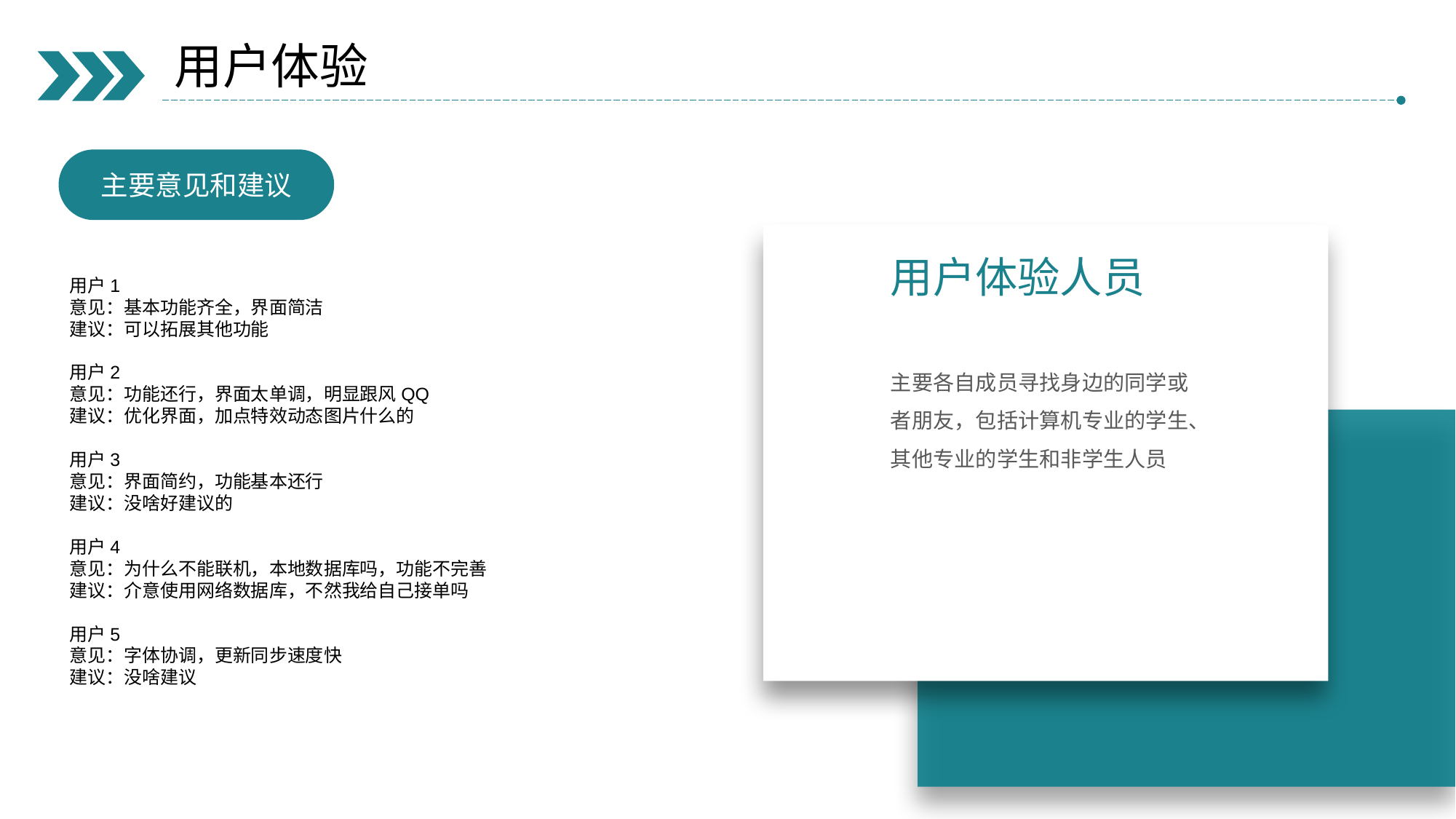

用户体验

主要意见和建议

用户体验人员
用户1
意见：基本功能齐全，界面简洁
建议：可以拓展其他功能

用户2
意见：功能还行，界面太单调，明显跟风QQ
建议：优化界面，加点特效动态图片什么的

用户3
意见：界面简约，功能基本还行
建议：没啥好建议的

用户4
意见：为什么不能联机，本地数据库吗，功能不完善
建议：介意使用网络数据库，不然我给自己接单吗

用户5
意见：字体协调，更新同步速度快
建议：没啥建议
主要各自成员寻找身边的同学或者朋友，包括计算机专业的学生、其他专业的学生和非学生人员